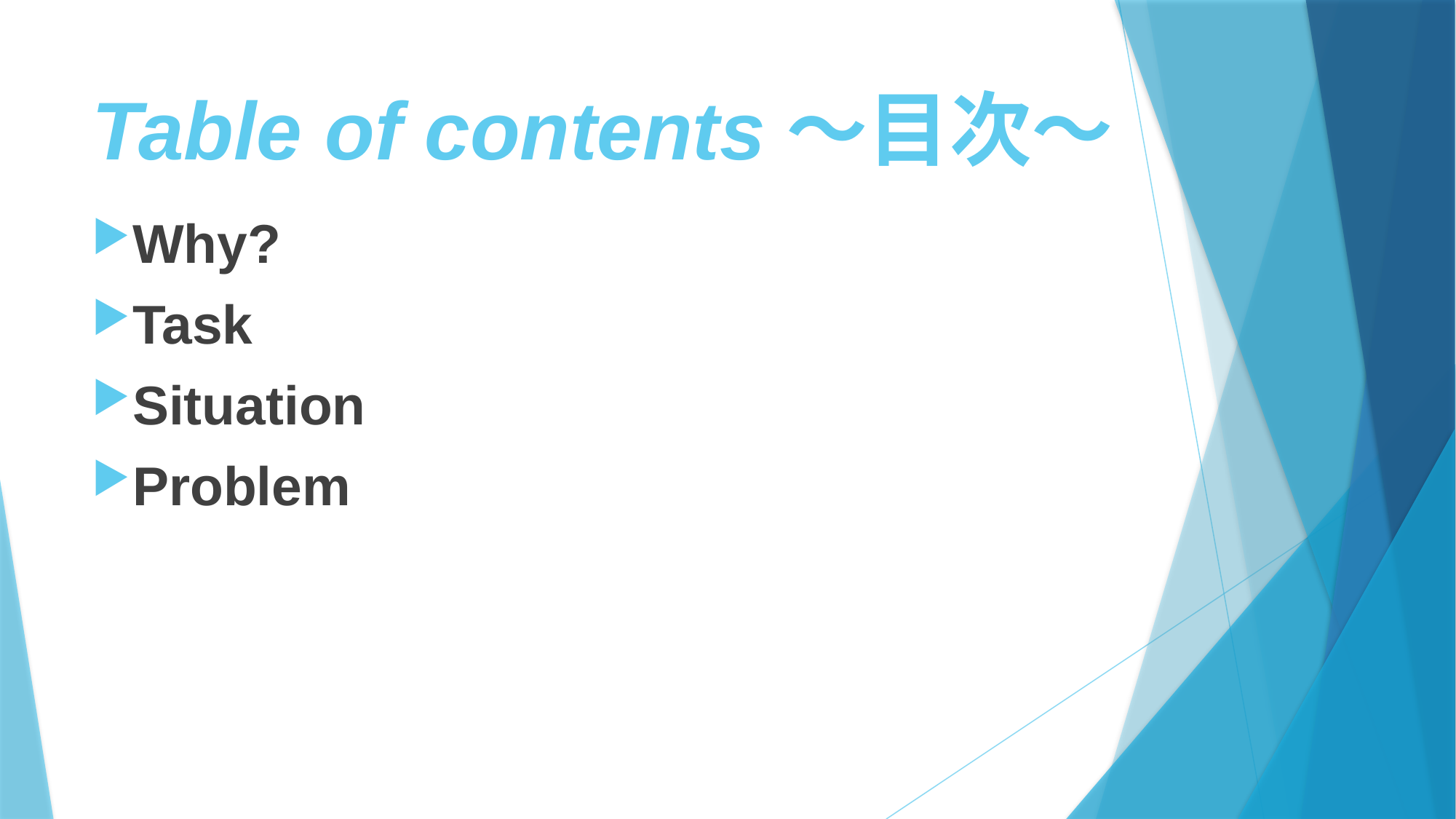

# Table of contents～目次～
Why?
Task
Situation
Problem